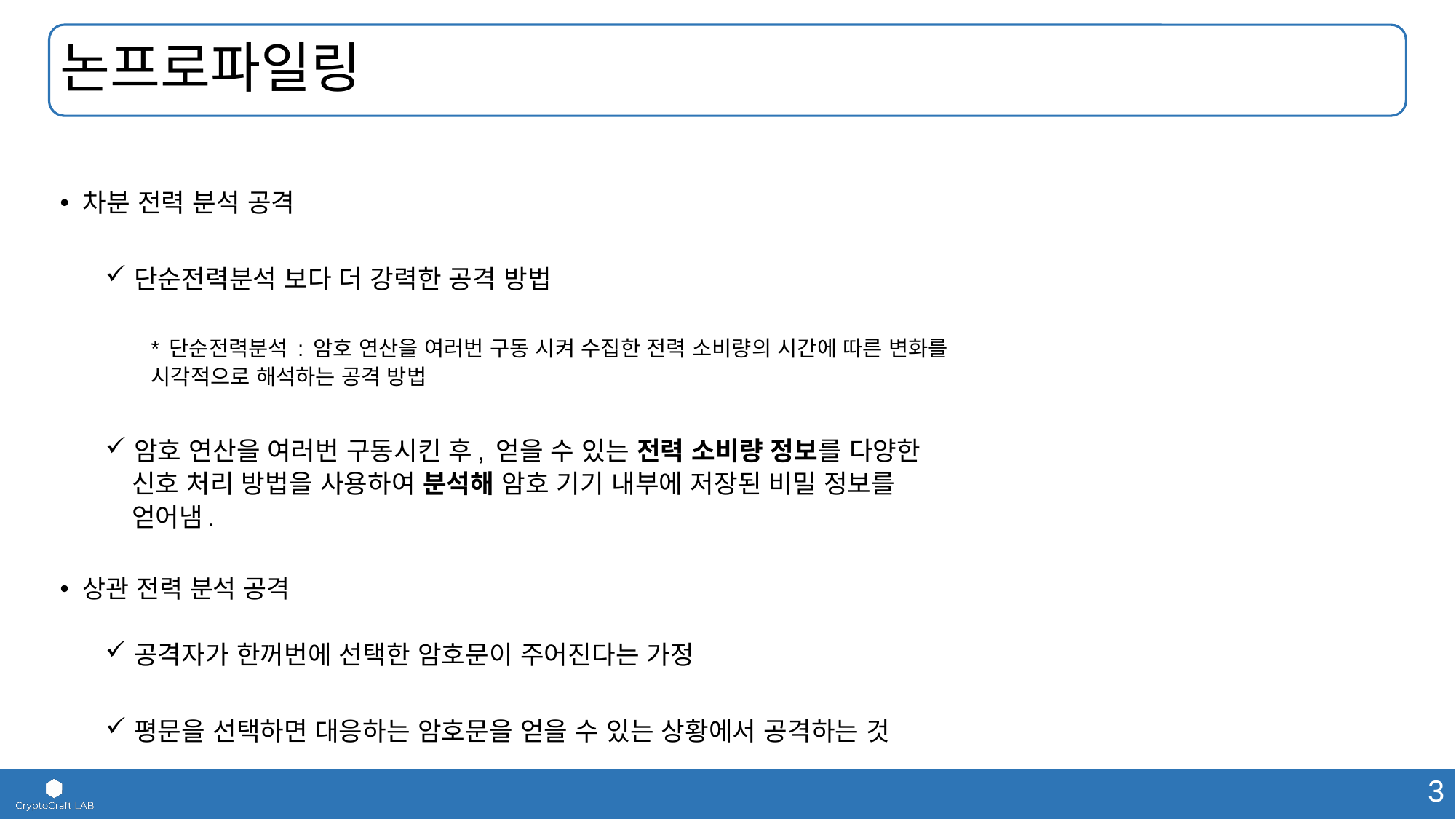

# 논프로파일링

차분 전력 분석 공격

단순전력분석 보다 더 강력한 공격 방법

* 단순전력분석 : 암호 연산을 여러번 구동 시켜 수집한 전력 소비량의 시간에 따른 변화를
시각적으로 해석하는 공격 방법

암호 연산을 여러번 구동시킨 후, 얻을 수 있는 전력 소비량 정보를 다양한
   신호 처리 방법을 사용하여 분석해 암호 기기 내부에 저장된 비밀 정보를
   얻어냄.

상관 전력 분석 공격

공격자가 한꺼번에 선택한 암호문이 주어진다는 가정

평문을 선택하면 대응하는 암호문을 얻을 수 있는 상황에서 공격하는 것